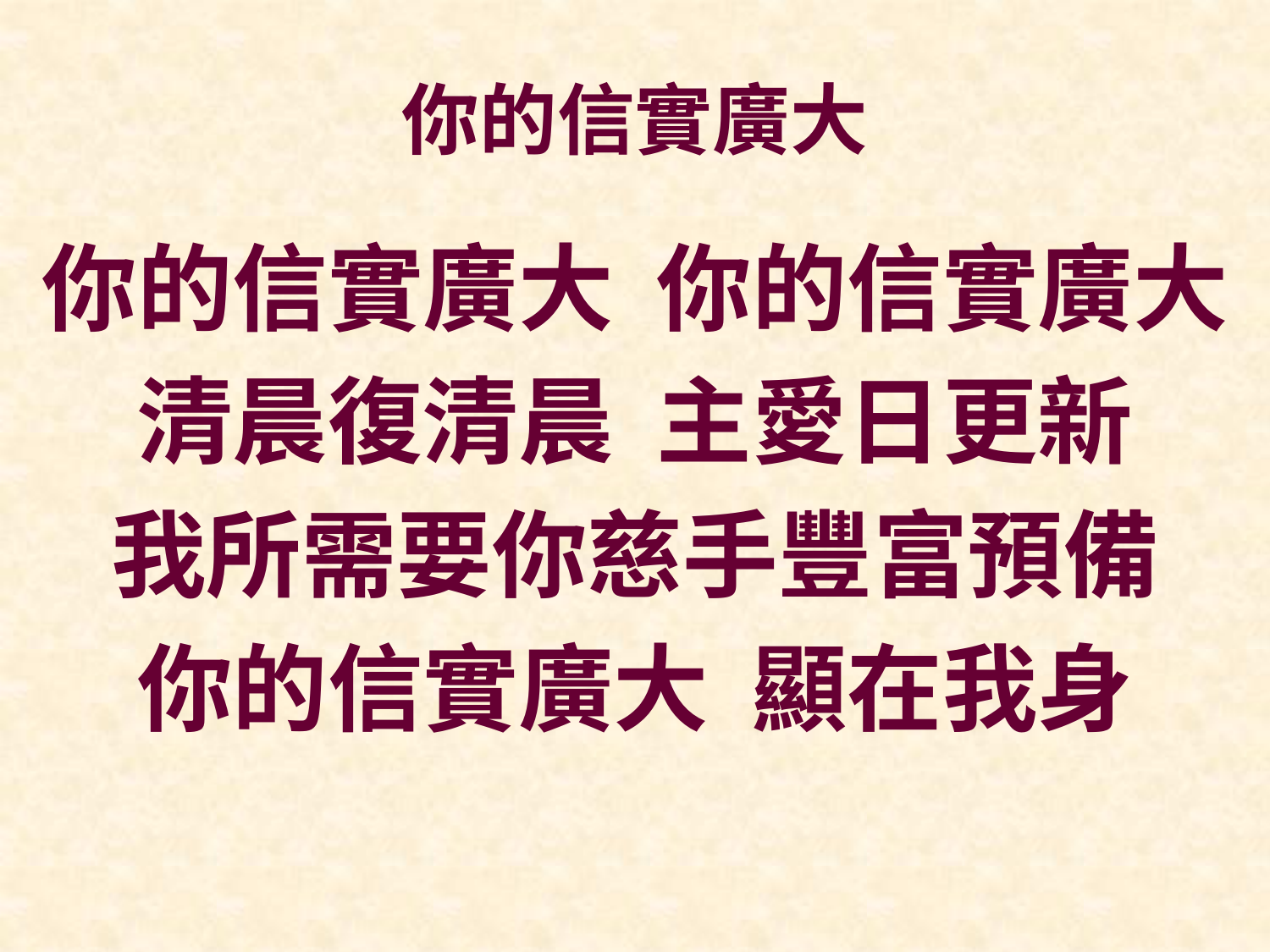

# 你的信實廣大
你的信實廣大  你的信實廣大
清晨復清晨  主愛日更新
我所需要你慈手豐富預備
你的信實廣大  顯在我身